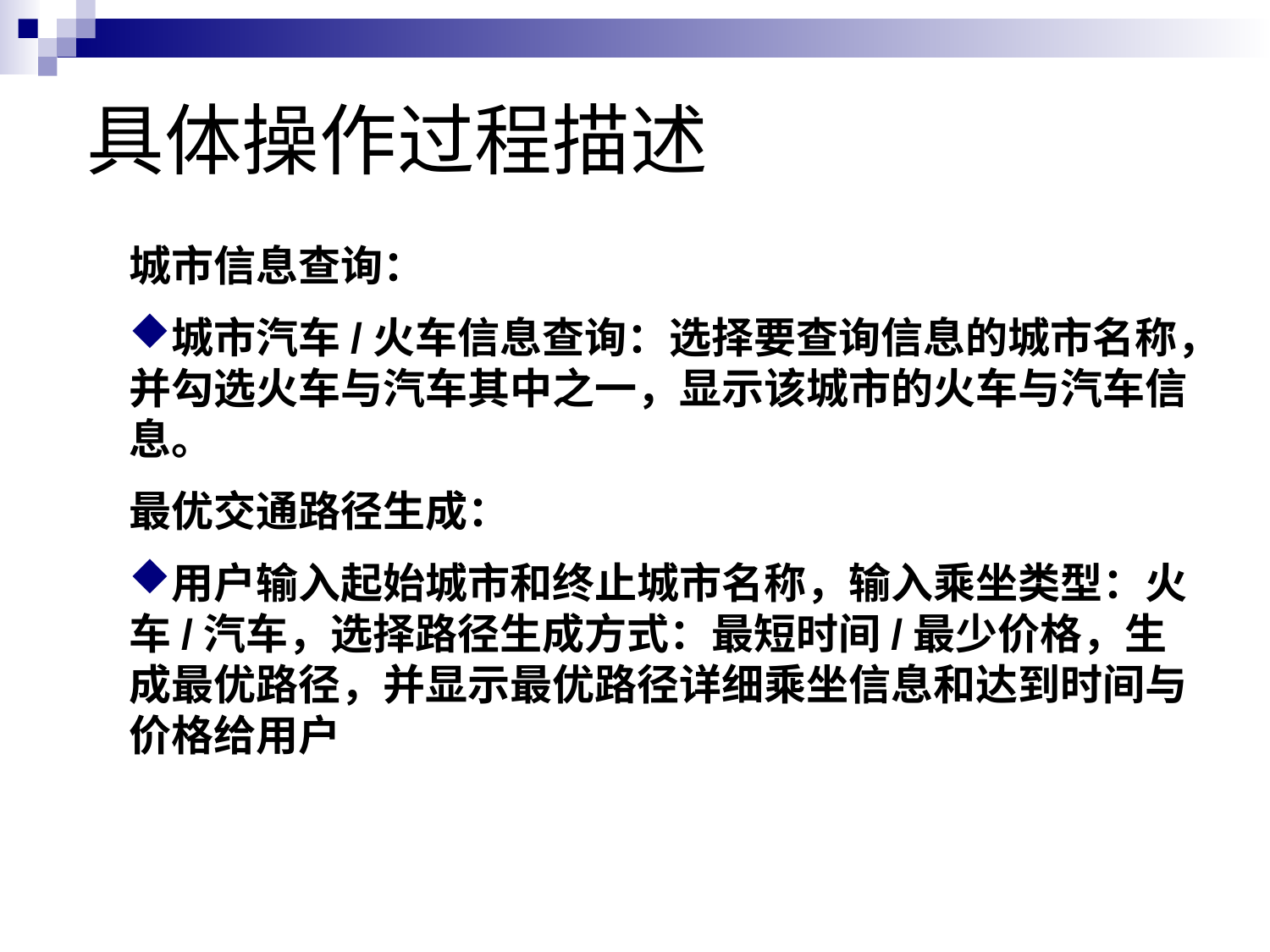

# 具体操作过程描述
城市信息查询：
城市汽车/火车信息查询：选择要查询信息的城市名称，并勾选火车与汽车其中之一，显示该城市的火车与汽车信息。
最优交通路径生成：
用户输入起始城市和终止城市名称，输入乘坐类型：火车/汽车，选择路径生成方式：最短时间/最少价格，生成最优路径，并显示最优路径详细乘坐信息和达到时间与价格给用户